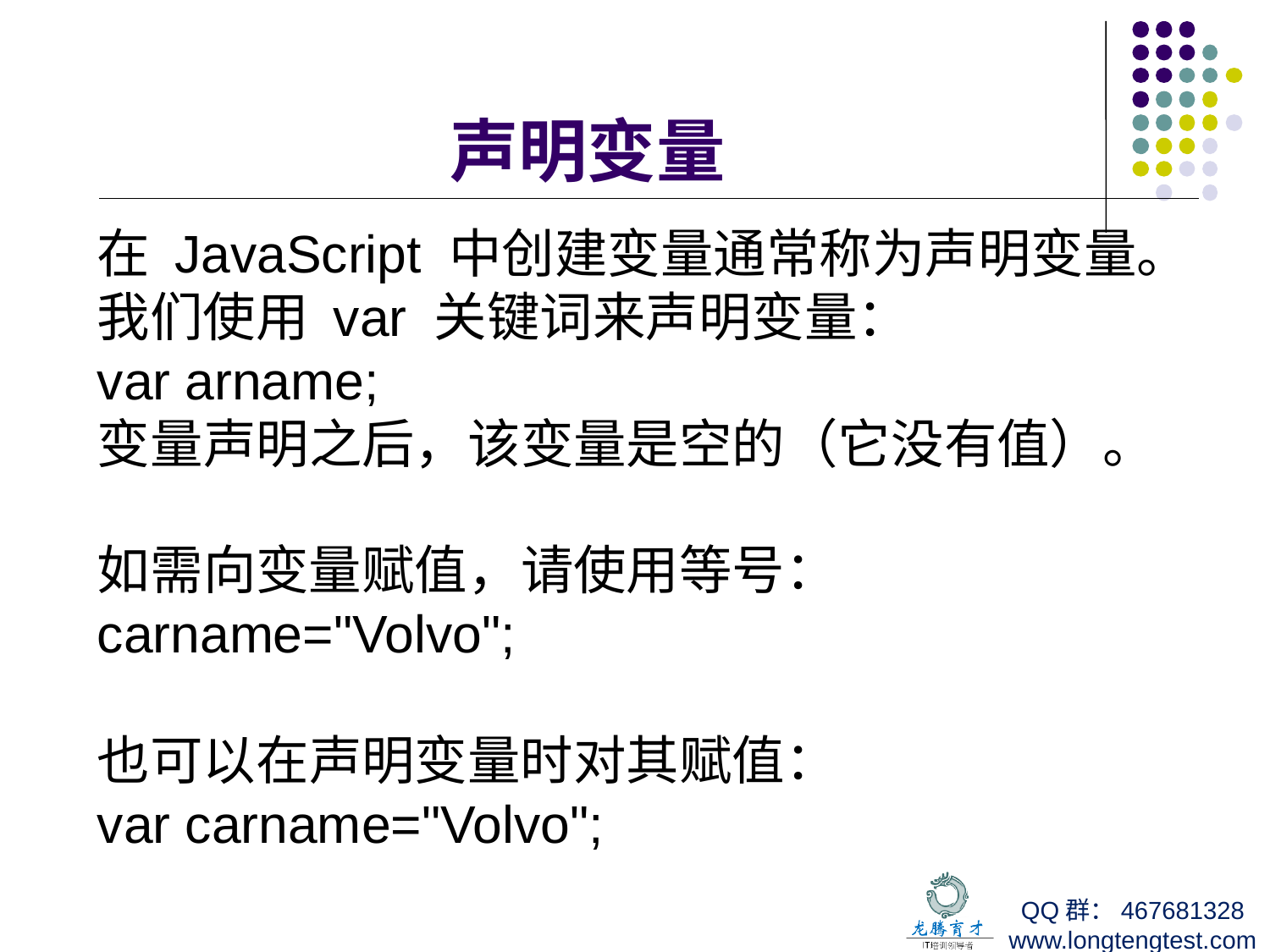

# 声明变量
在 JavaScript 中创建变量通常称为声明变量。
我们使用 var 关键词来声明变量：
var arname;
变量声明之后，该变量是空的（它没有值）。

如需向变量赋值，请使用等号：
carname="Volvo";

也可以在声明变量时对其赋值：
var carname="Volvo";